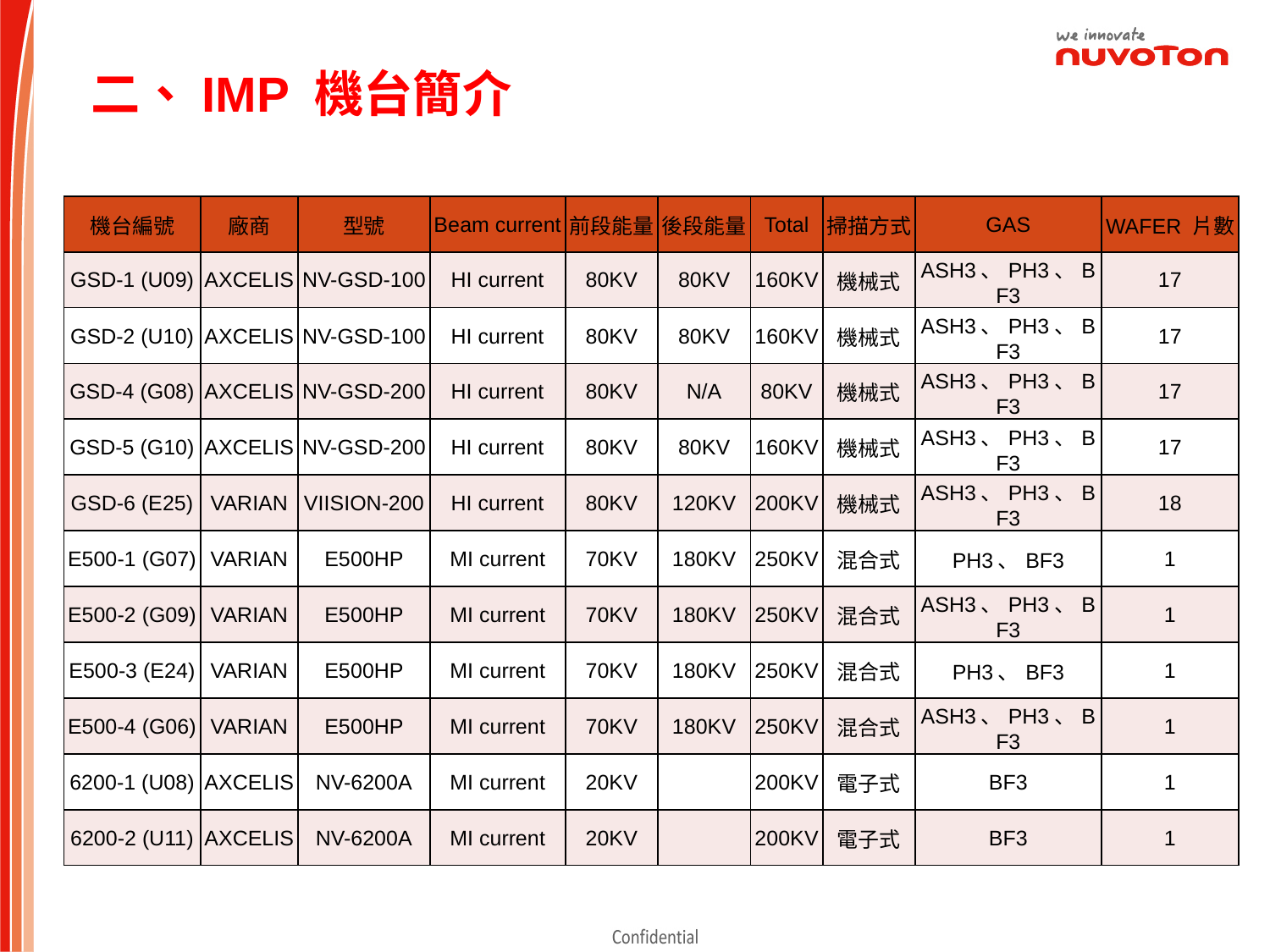

二、IMP 機台簡介
| 機台編號 | 廠商 | 型號 | Beam current | 前段能量 | 後段能量 | Total | 掃描方式 | GAS | WAFER 片數 |
| --- | --- | --- | --- | --- | --- | --- | --- | --- | --- |
| GSD-1 (U09) | AXCELIS | NV-GSD-100 | HI current | 80KV | 80KV | 160KV | 機械式 | ASH3、PH3、BF3 | 17 |
| GSD-2 (U10) | AXCELIS | NV-GSD-100 | HI current | 80KV | 80KV | 160KV | 機械式 | ASH3、PH3、BF3 | 17 |
| GSD-4 (G08) | AXCELIS | NV-GSD-200 | HI current | 80KV | N/A | 80KV | 機械式 | ASH3、PH3、BF3 | 17 |
| GSD-5 (G10) | AXCELIS | NV-GSD-200 | HI current | 80KV | 80KV | 160KV | 機械式 | ASH3、PH3、BF3 | 17 |
| GSD-6 (E25) | VARIAN | VIISION-200 | HI current | 80KV | 120KV | 200KV | 機械式 | ASH3、PH3、BF3 | 18 |
| E500-1 (G07) | VARIAN | E500HP | MI current | 70KV | 180KV | 250KV | 混合式 | PH3、BF3 | 1 |
| E500-2 (G09) | VARIAN | E500HP | MI current | 70KV | 180KV | 250KV | 混合式 | ASH3、PH3、BF3 | 1 |
| E500-3 (E24) | VARIAN | E500HP | MI current | 70KV | 180KV | 250KV | 混合式 | PH3、BF3 | 1 |
| E500-4 (G06) | VARIAN | E500HP | MI current | 70KV | 180KV | 250KV | 混合式 | ASH3、PH3、BF3 | 1 |
| 6200-1 (U08) | AXCELIS | NV-6200A | MI current | 20KV |  | 200KV | 電子式 | BF3 | 1 |
| 6200-2 (U11) | AXCELIS | NV-6200A | MI current | 20KV |  | 200KV | 電子式 | BF3 | 1 |